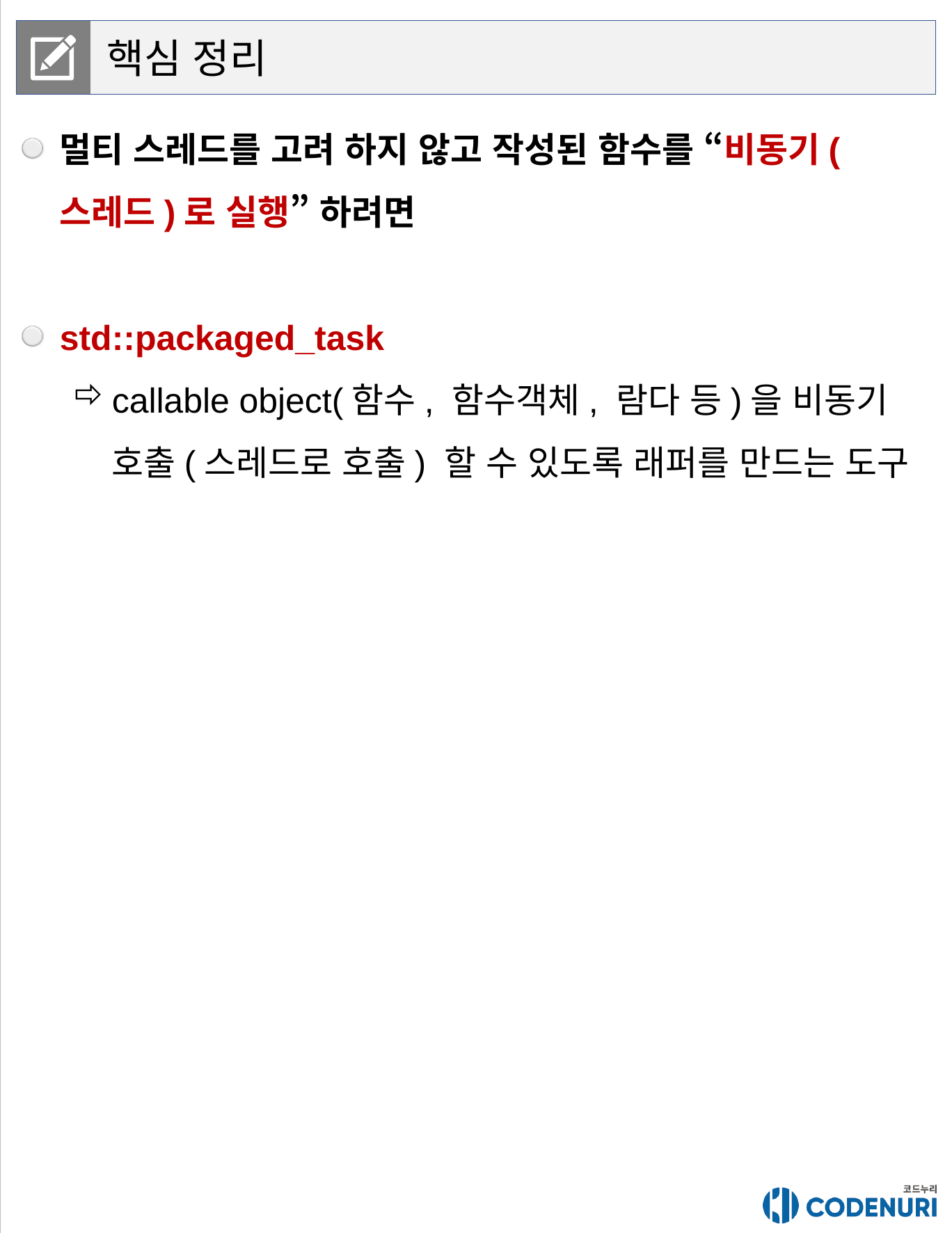

핵심 정리

멀티 스레드를 고려 하지 않고 작성된 함수를 “비동기(스레드)로 실행” 하려면

std::packaged_task
callable object(함수, 함수객체, 람다 등)을 비동기 호출(스레드로 호출) 할 수 있도록 래퍼를 만드는 도구